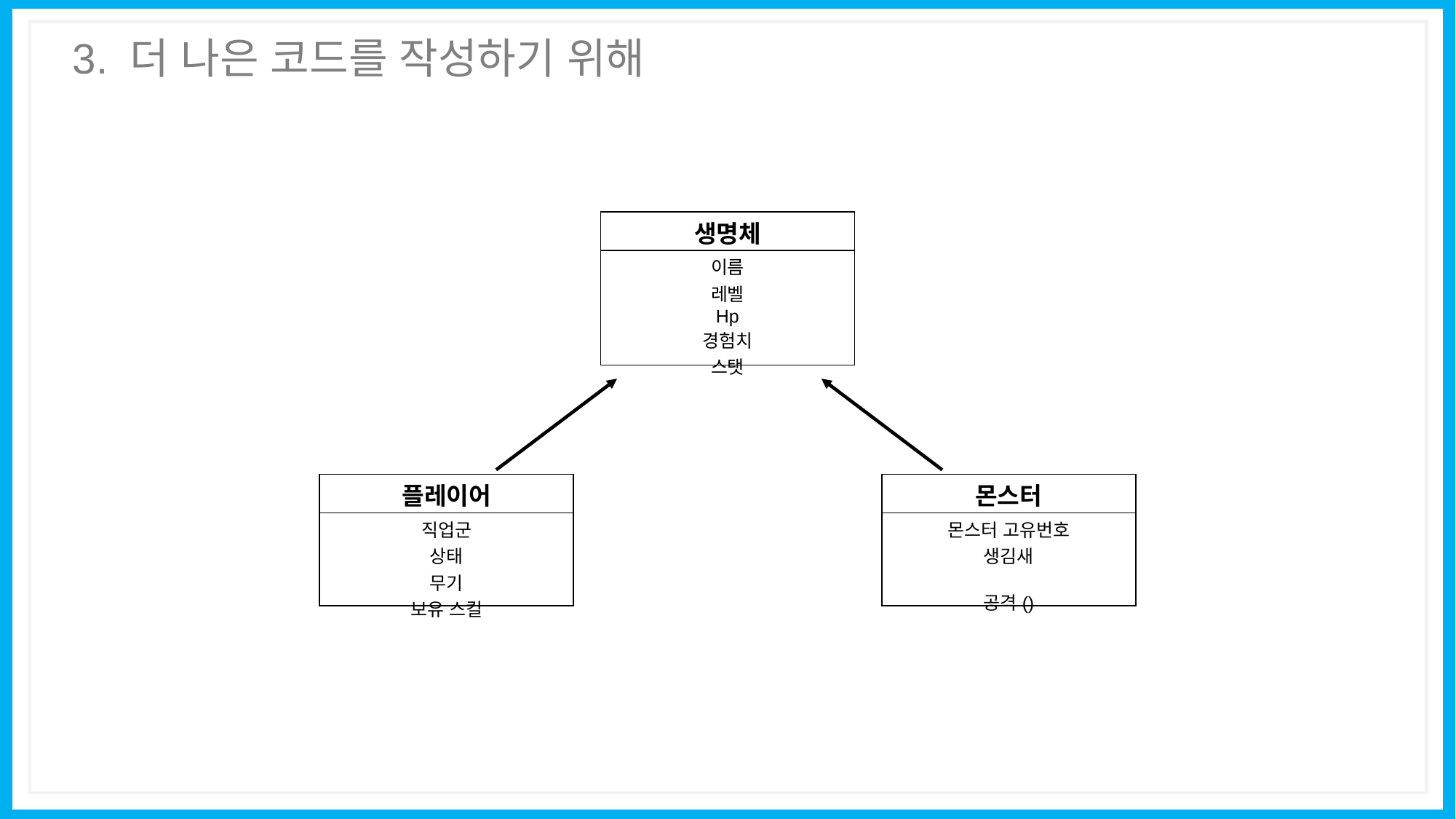

3. 더 나은 코드를 작성하기 위해
| 생명체 |
| --- |
| 이름 레벨 Hp 경험치 스탯 |
| 플레이어 |
| --- |
| 직업군 상태 무기 보유 스킬 |
| 몬스터 |
| --- |
| 몬스터 고유번호 생김새 공격() |